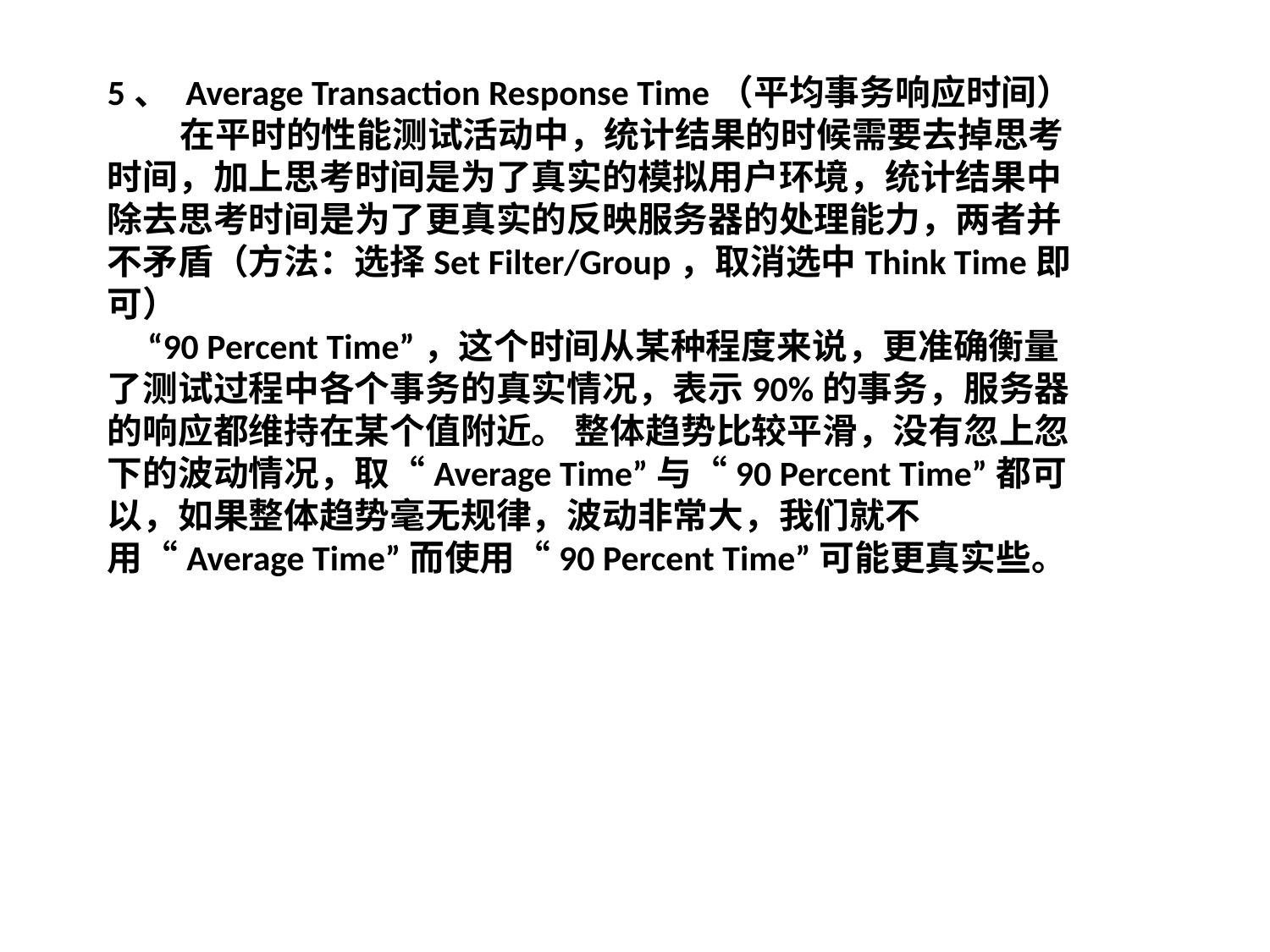

5、 Average Transaction Response Time（平均事务响应时间）
        在平时的性能测试活动中，统计结果的时候需要去掉思考时间，加上思考时间是为了真实的模拟用户环境，统计结果中除去思考时间是为了更真实的反映服务器的处理能力，两者并不矛盾（方法：选择Set Filter/Group，取消选中Think Time即可）
     “90 Percent Time”，这个时间从某种程度来说，更准确衡量了测试过程中各个事务的真实情况，表示90%的事务，服务器的响应都维持在某个值附近。 整体趋势比较平滑，没有忽上忽下的波动情况，取“Average Time”与“90 Percent Time”都可以，如果整体趋势毫无规律，波动非常大，我们就不用“Average Time”而使用“90 Percent Time”可能更真实些。